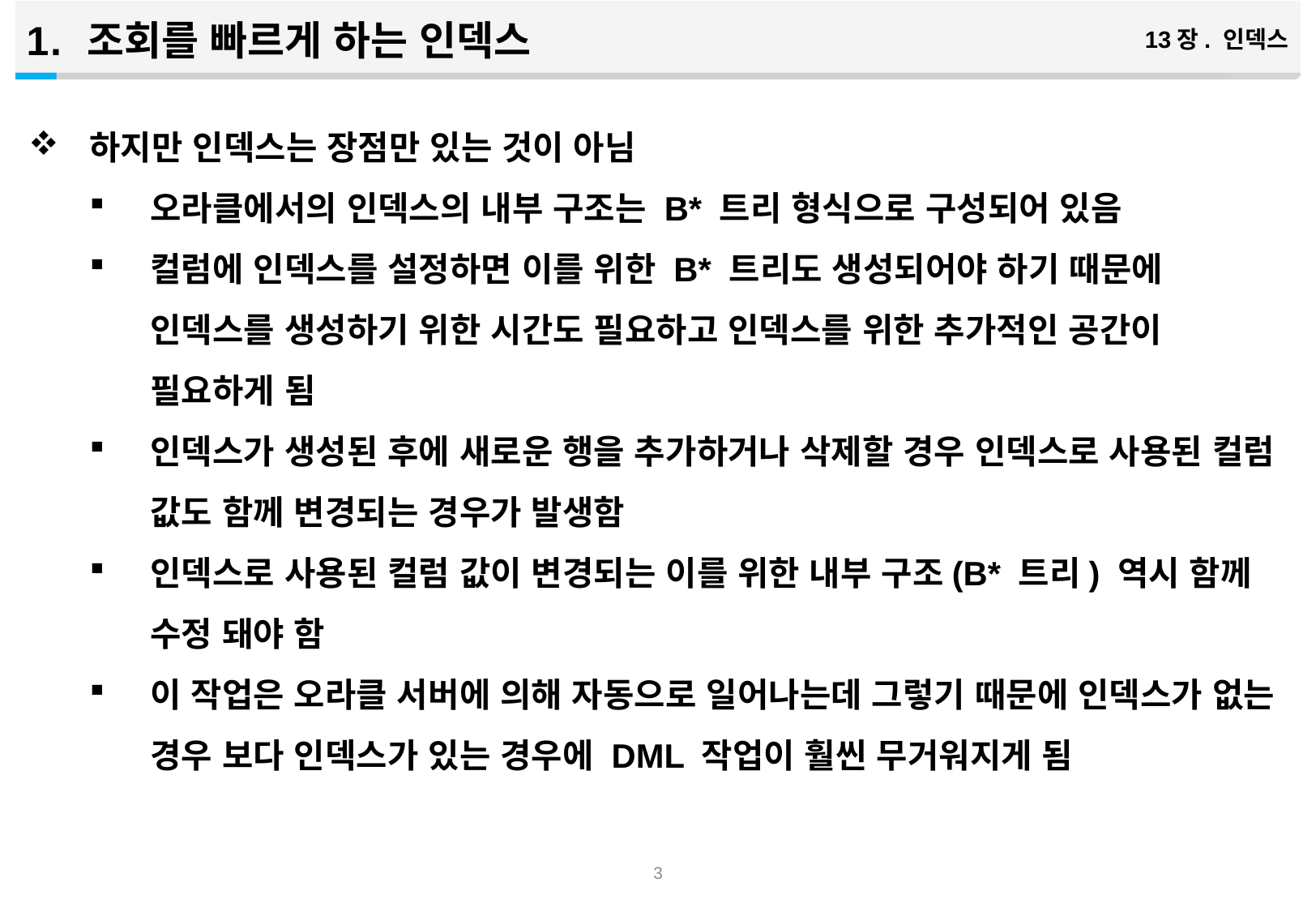

조회를 빠르게 하는 인덱스
13장. 인덱스
하지만 인덱스는 장점만 있는 것이 아님
오라클에서의 인덱스의 내부 구조는 B* 트리 형식으로 구성되어 있음
컬럼에 인덱스를 설정하면 이를 위한 B* 트리도 생성되어야 하기 때문에  인덱스를 생성하기 위한 시간도 필요하고 인덱스를 위한 추가적인 공간이 필요하게 됨
인덱스가 생성된 후에 새로운 행을 추가하거나 삭제할 경우 인덱스로 사용된 컬럼 값도 함께 변경되는 경우가 발생함
인덱스로 사용된 컬럼 값이 변경되는 이를 위한 내부 구조(B* 트리) 역시 함께 수정 돼야 함
이 작업은 오라클 서버에 의해 자동으로 일어나는데 그렇기 때문에 인덱스가 없는 경우 보다 인덱스가 있는 경우에 DML 작업이 훨씬 무거워지게 됨
3